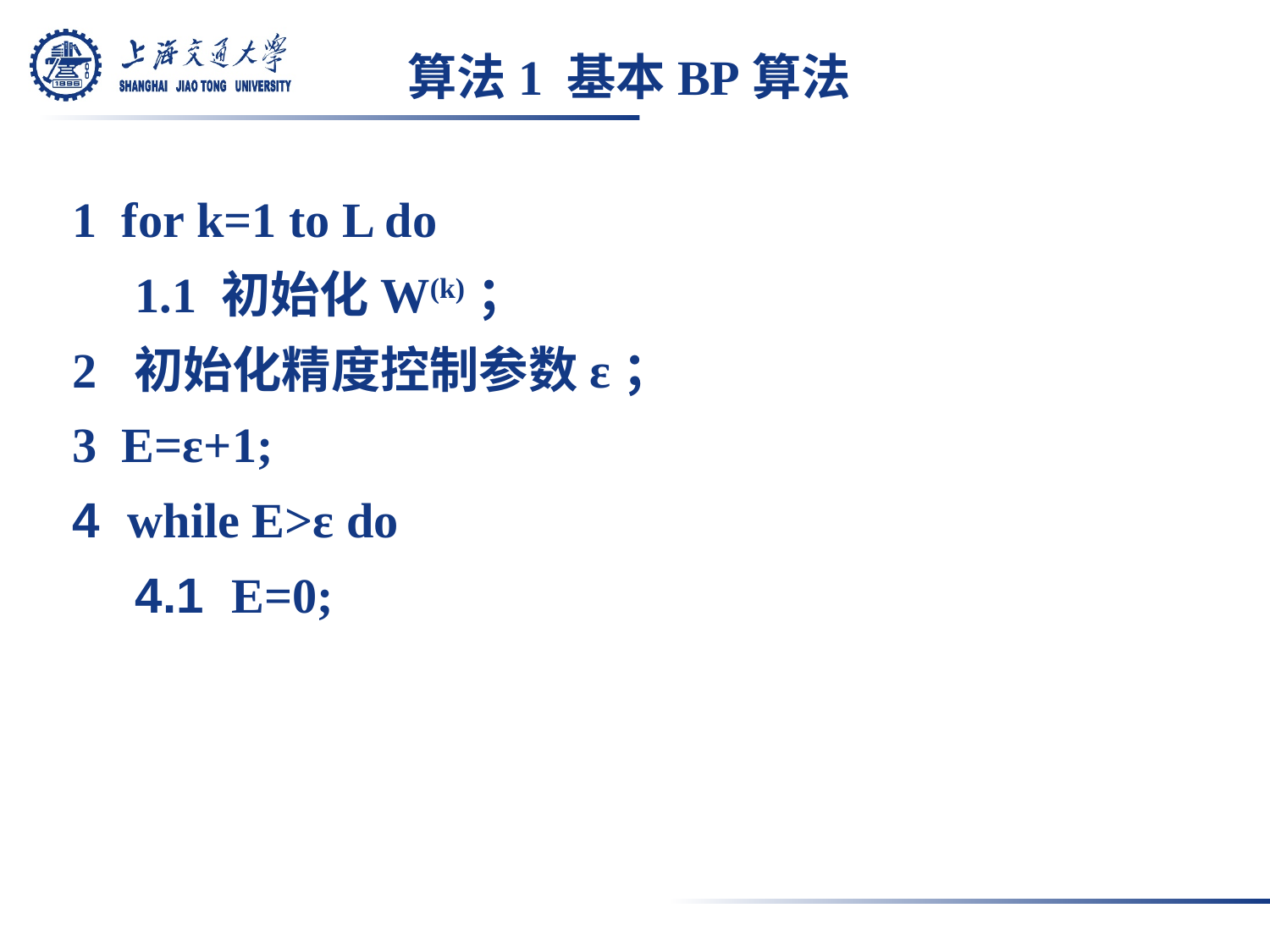

# 算法1 基本BP算法
1  for k=1 to L do
	1.1 初始化W(k)；
2  初始化精度控制参数ε；
3  E=ε+1;
4  while E>ε do
	4.1  E=0;